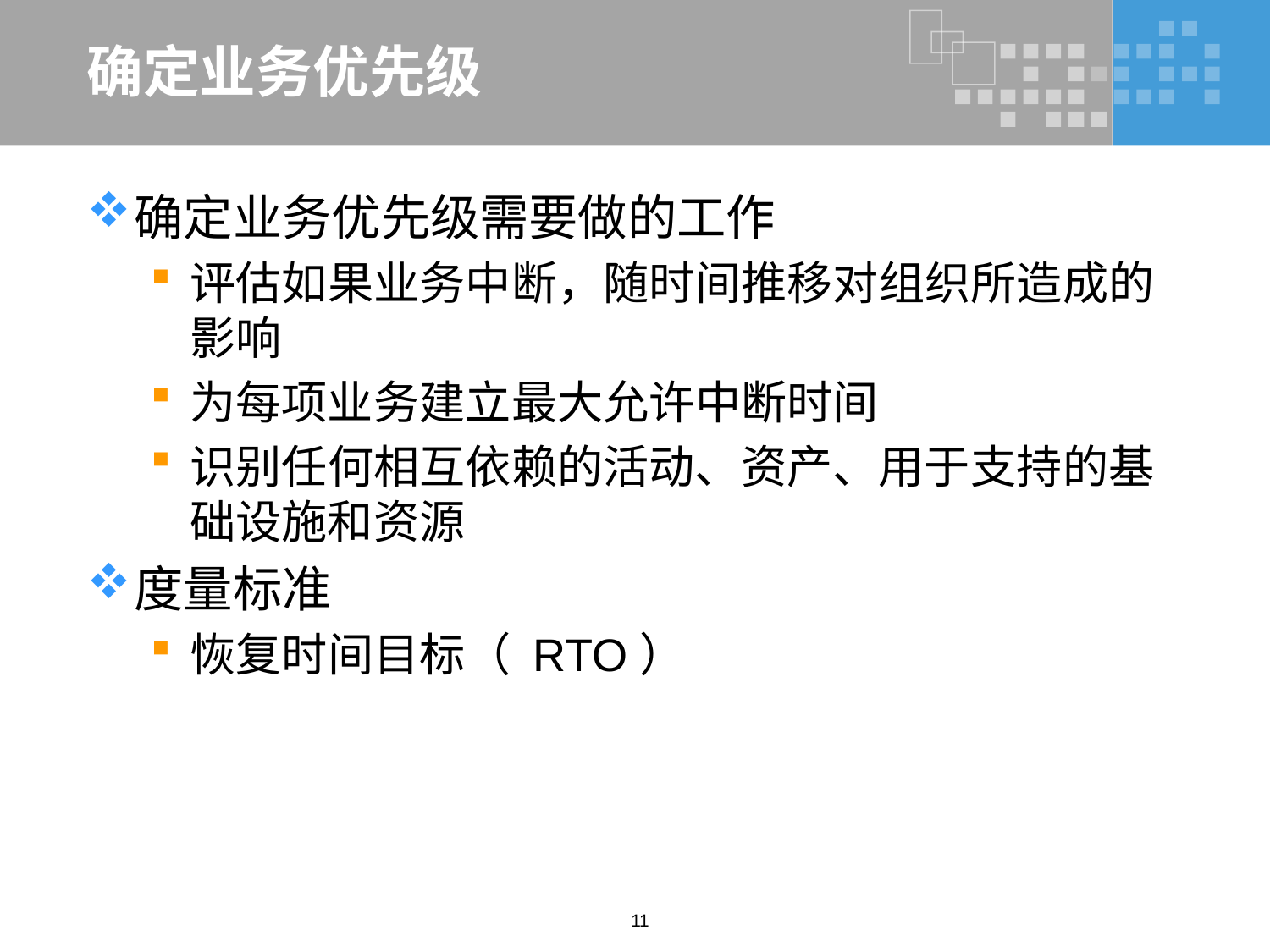

# 确定业务优先级
确定业务优先级需要做的工作
评估如果业务中断，随时间推移对组织所造成的影响
为每项业务建立最大允许中断时间
识别任何相互依赖的活动、资产、用于支持的基础设施和资源
度量标准
恢复时间目标（ RTO）
11